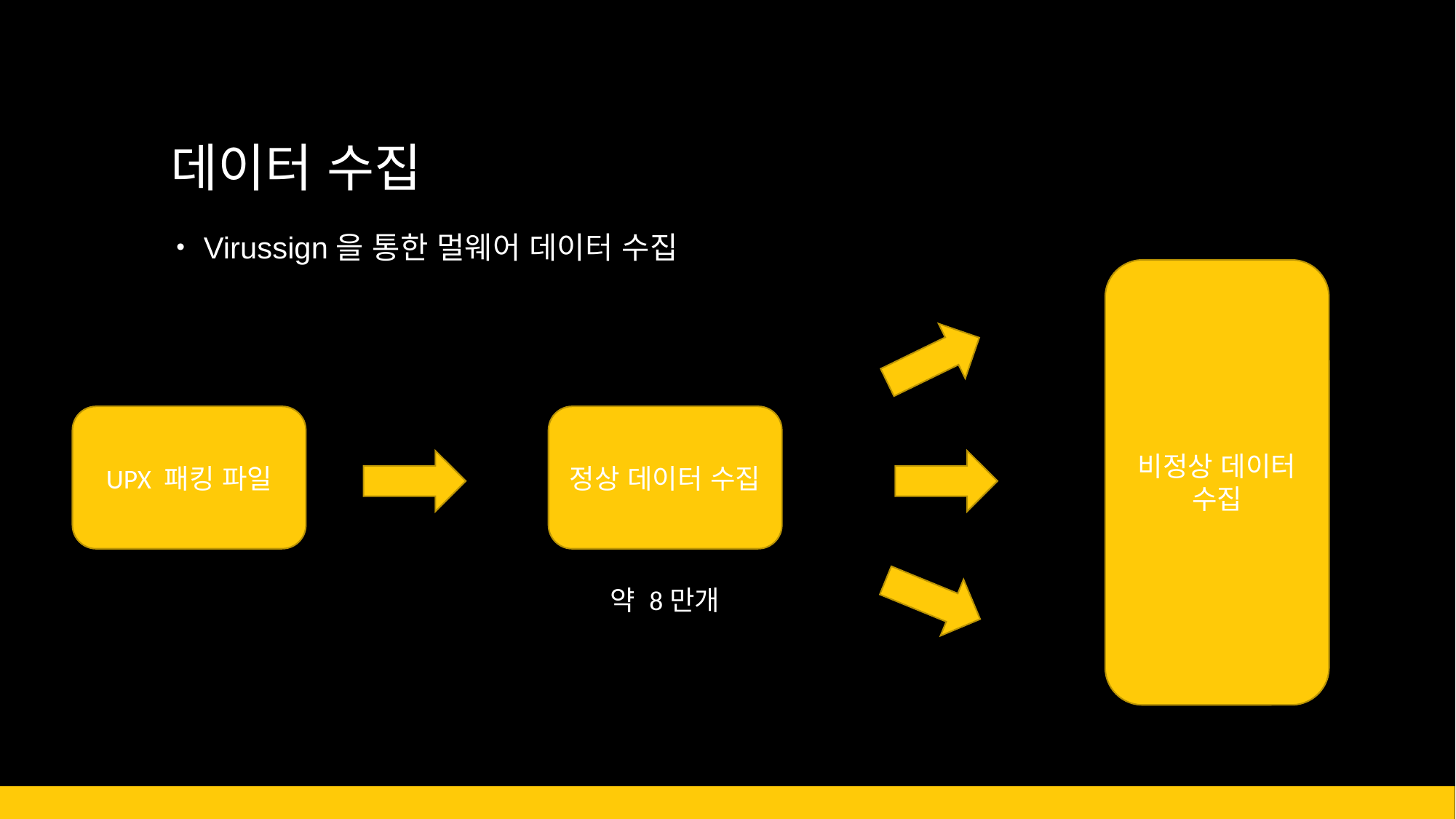

# 데이터 수집
Virussign을 통한 멀웨어 데이터 수집
비정상 데이터 수집

UPX 패킹 파일
정상 데이터 수집

약 8만개